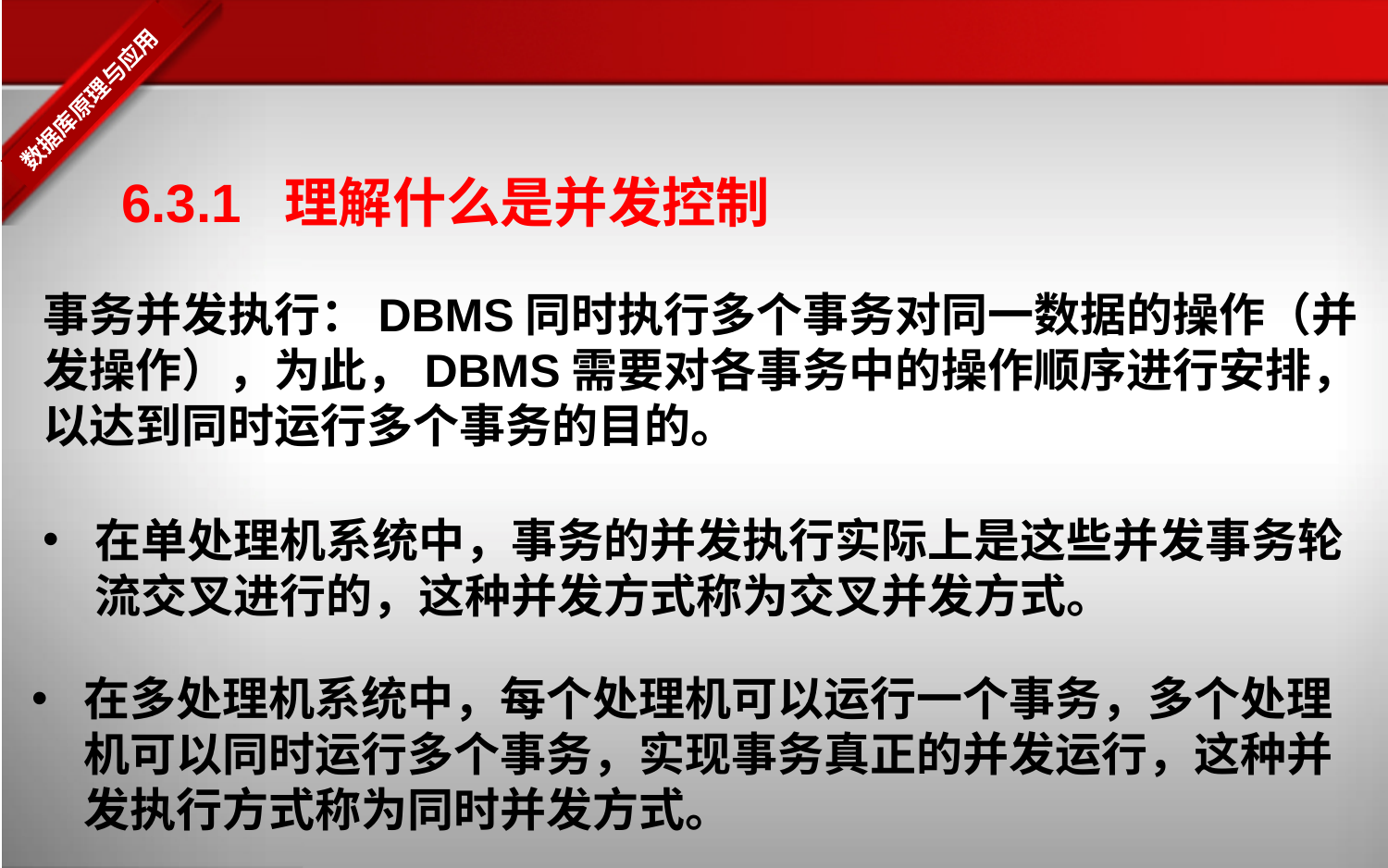

6.3.1  理解什么是并发控制
事务并发执行：DBMS同时执行多个事务对同一数据的操作（并发操作），为此，DBMS需要对各事务中的操作顺序进行安排，以达到同时运行多个事务的目的。
在单处理机系统中，事务的并发执行实际上是这些并发事务轮流交叉进行的，这种并发方式称为交叉并发方式。
在多处理机系统中，每个处理机可以运行一个事务，多个处理机可以同时运行多个事务，实现事务真正的并发运行，这种并发执行方式称为同时并发方式。